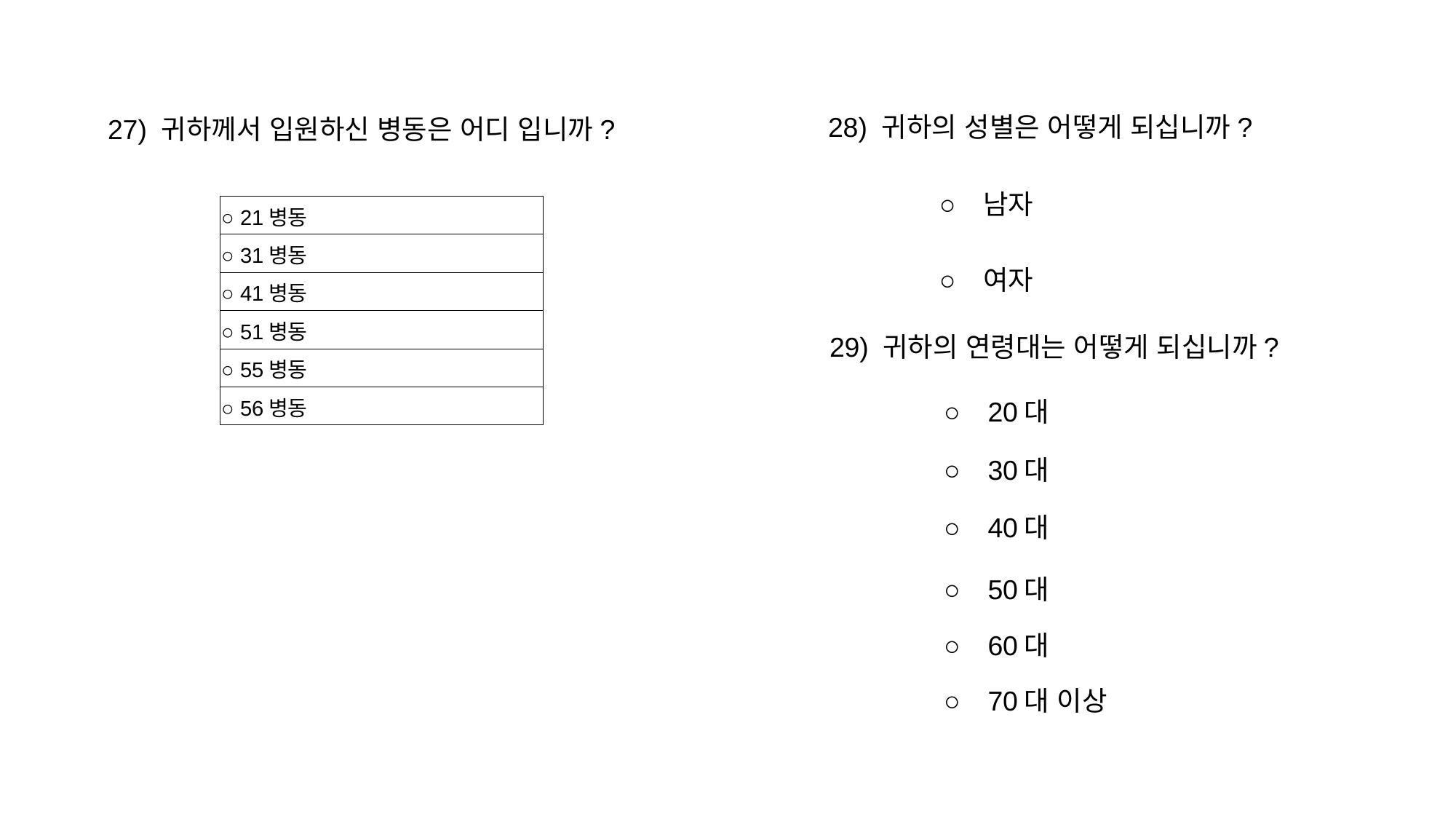

28) 귀하의 성별은 어떻게 되십니까?
27) 귀하께서 입원하신 병동은 어디 입니까?
○
남자
| ○ 21병동 |
| --- |
| ○ 31병동 |
| ○ 41병동 |
| ○ 51병동 |
| ○ 55병동 |
| ○ 56병동 |
○
여자
29) 귀하의 연령대는 어떻게 되십니까?
○
20대
○
30대
○
40대
○
50대
○
60대
○
70대 이상